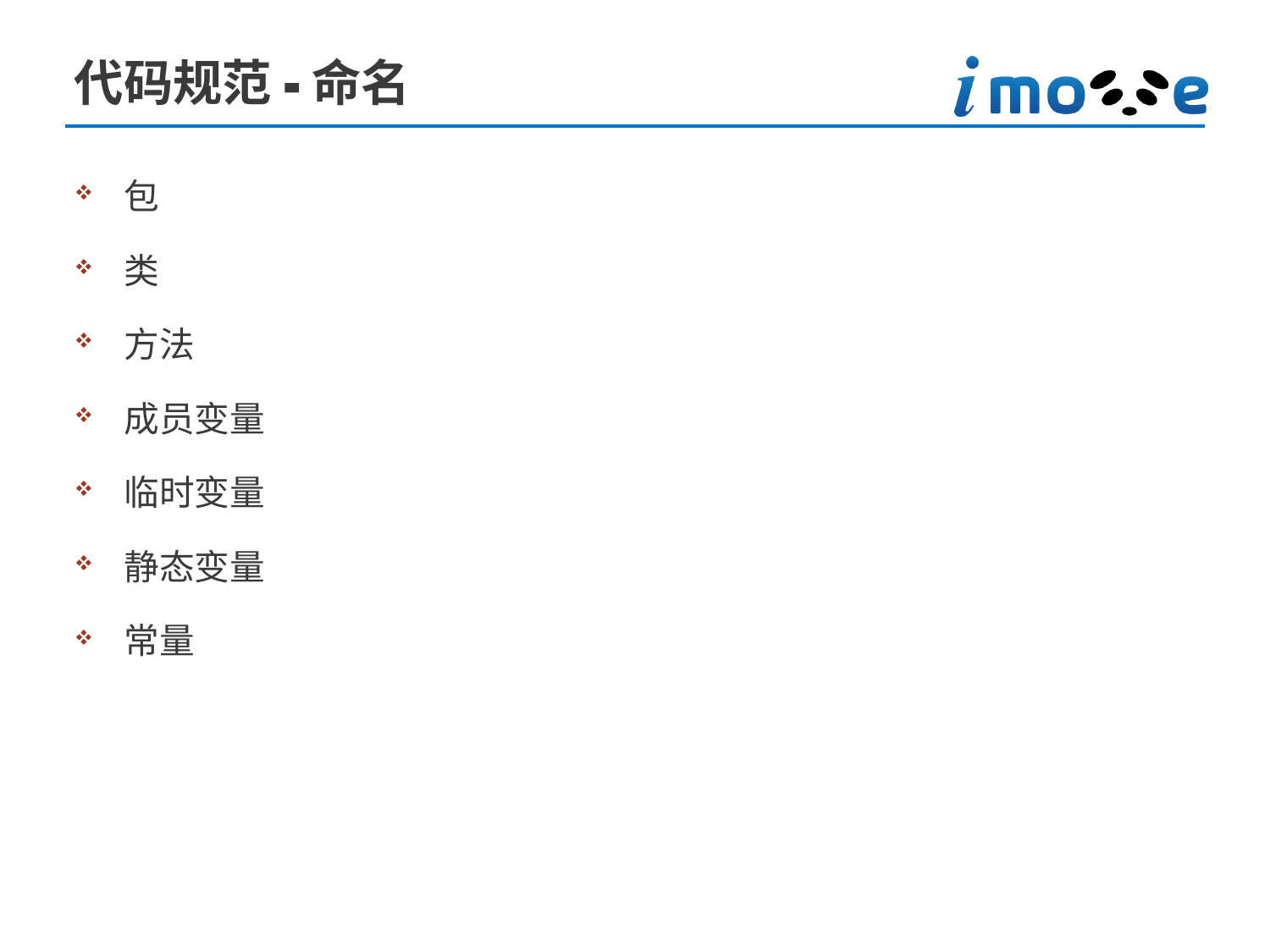

# 代码规范-命名
包
类
方法
成员变量
临时变量
静态变量
常量